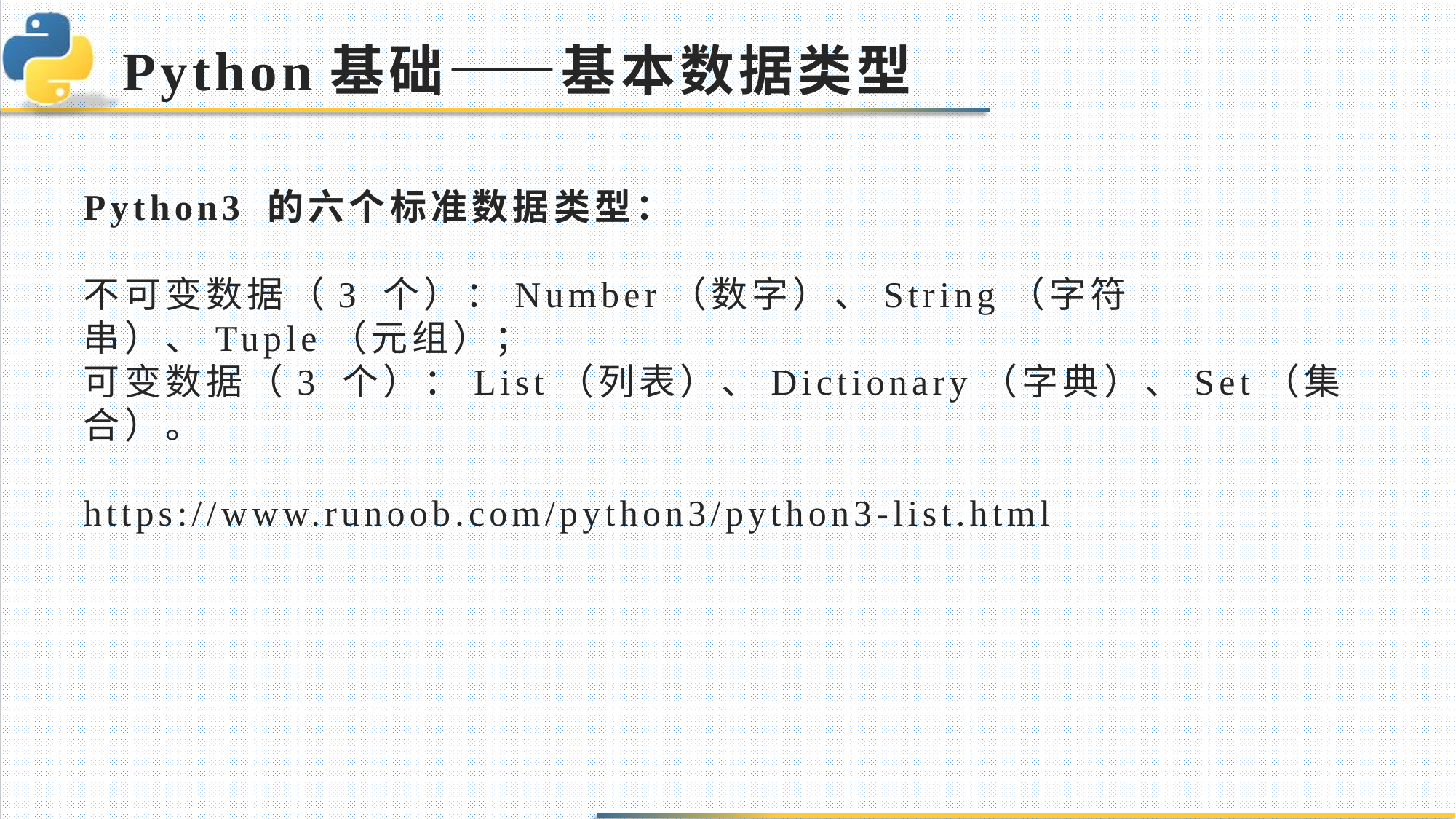

# Python基础——基本数据类型
Python3 的六个标准数据类型：

不可变数据（3 个）：Number（数字）、String（字符串）、Tuple（元组）；
可变数据（3 个）：List（列表）、Dictionary（字典）、Set（集合）。

https://www.runoob.com/python3/python3-list.html